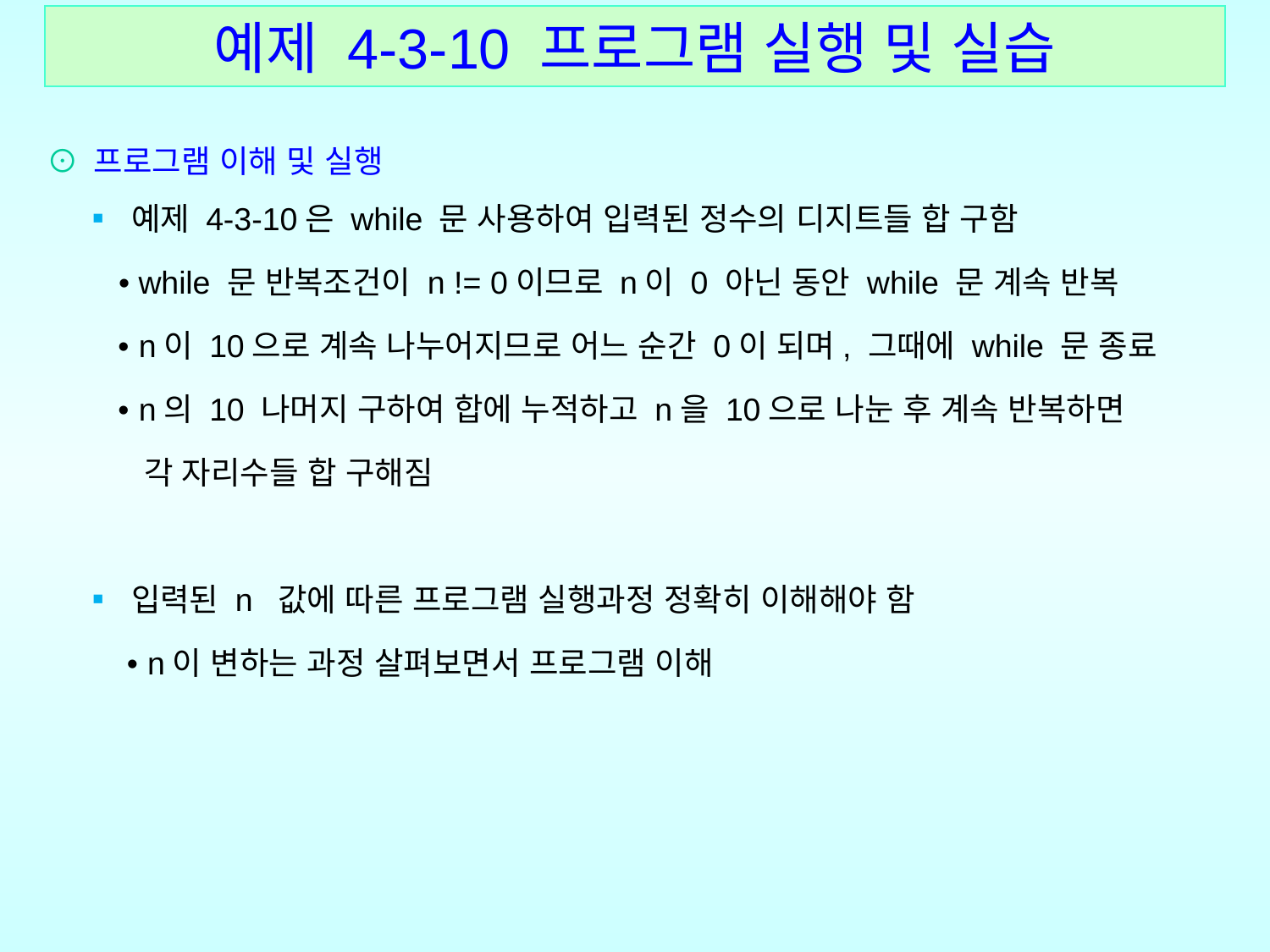

예제 4-3-10 프로그램 실행 및 실습
⊙ 프로그램 이해 및 실행
    ▪ 예제 4-3-10은 while 문 사용하여 입력된 정수의 디지트들 합 구함
        • while 문 반복조건이 n != 0이므로 n이 0 아닌 동안 while 문 계속 반복
        • n이 10으로 계속 나누어지므로 어느 순간 0이 되며, 그때에 while 문 종료
        • n의 10 나머지 구하여 합에 누적하고 n을 10으로 나눈 후 계속 반복하면
          각 자리수들 합 구해짐

    ▪ 입력된 n  값에 따른 프로그램 실행과정 정확히 이해해야 함
         • n이 변하는 과정 살펴보면서 프로그램 이해